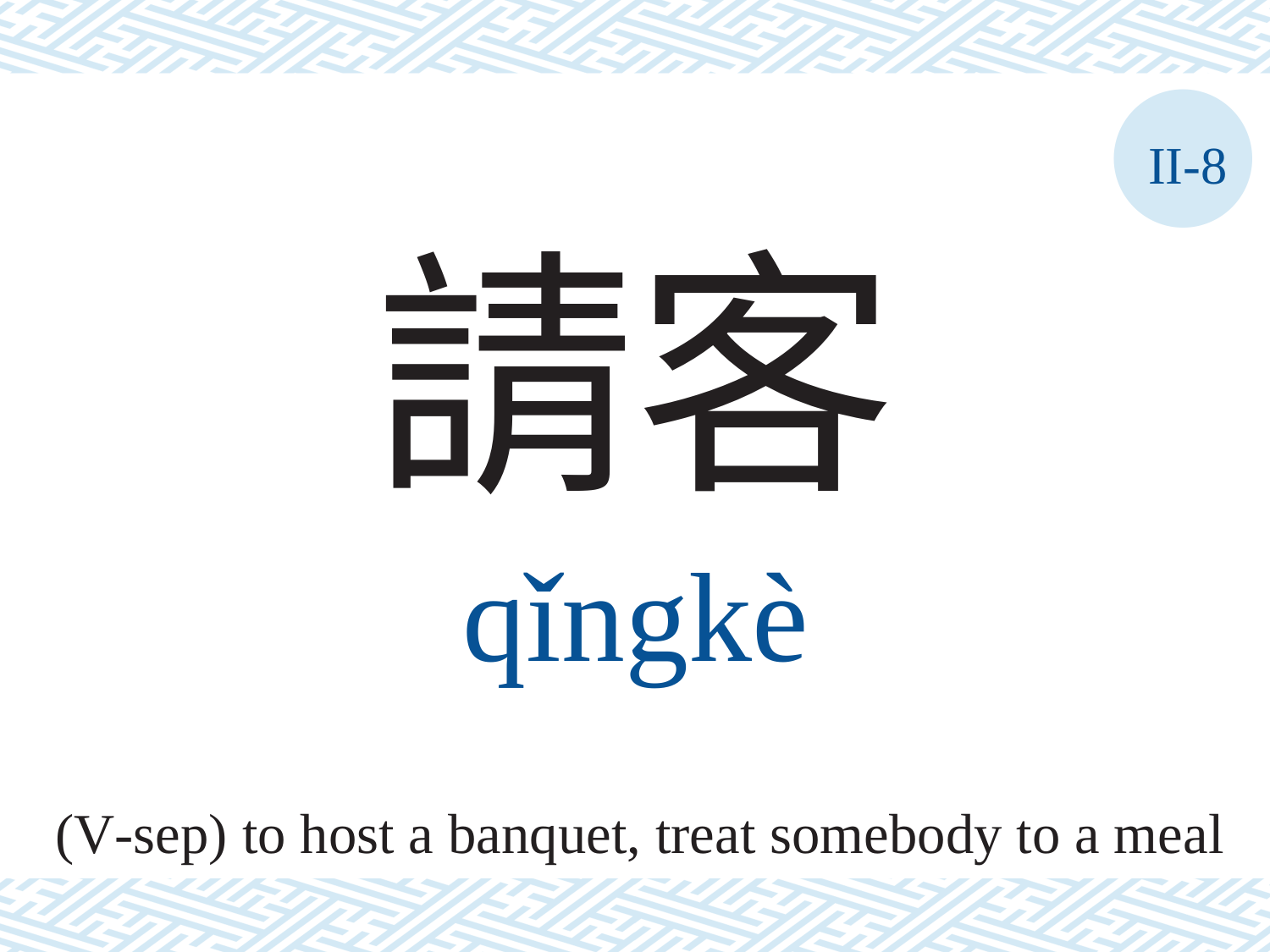

II-8
請客
qǐngkè
(V-sep) to host a banquet, treat somebody to a meal